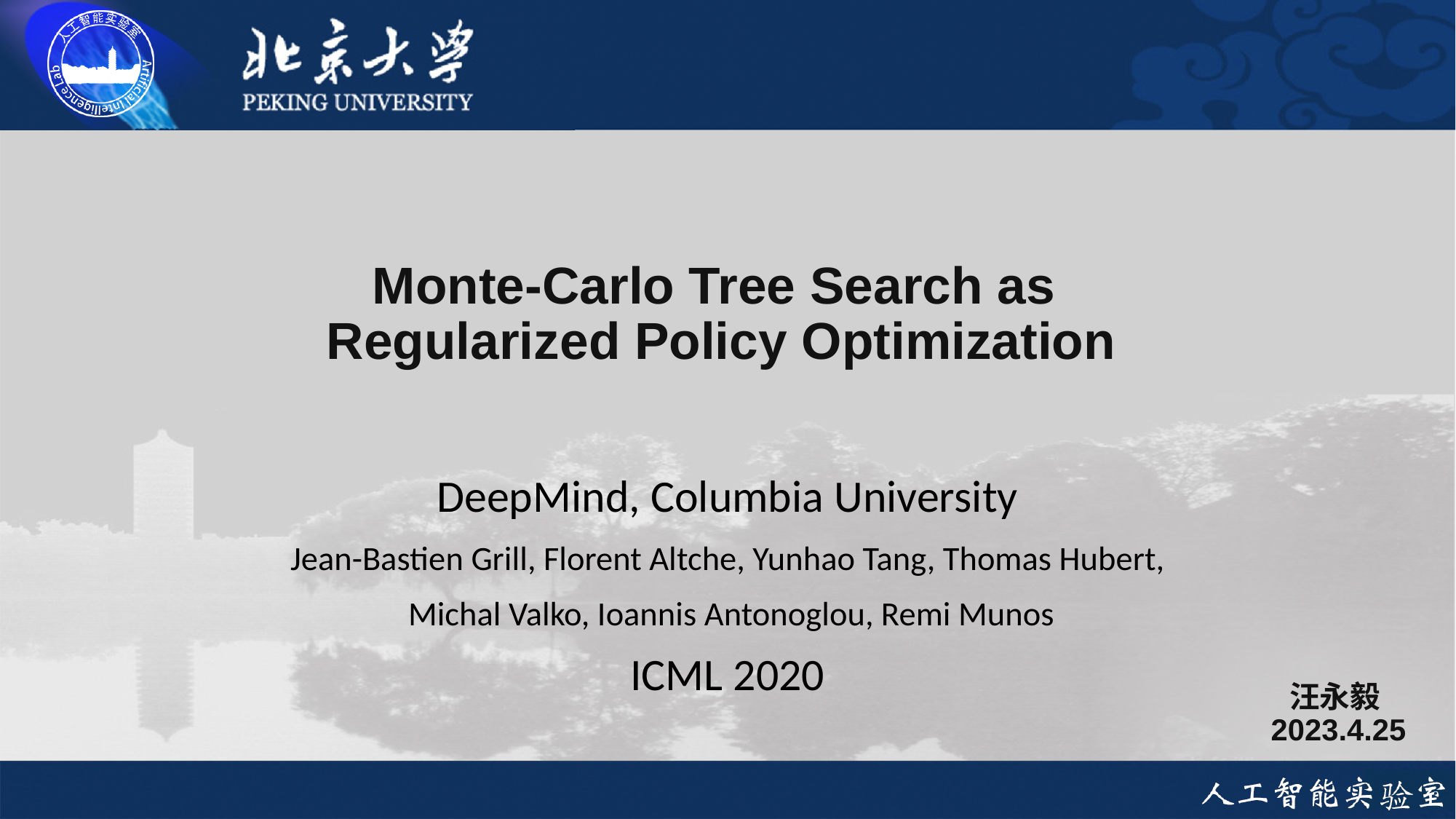

# Monte-Carlo Tree Search as Regularized Policy Optimization
DeepMind, Columbia University
Jean-Bastien Grill, Florent Altche, Yunhao Tang, Thomas Hubert,
 Michal Valko, Ioannis Antonoglou, Remi Munos
ICML 2020
汪永毅
2023.4.25